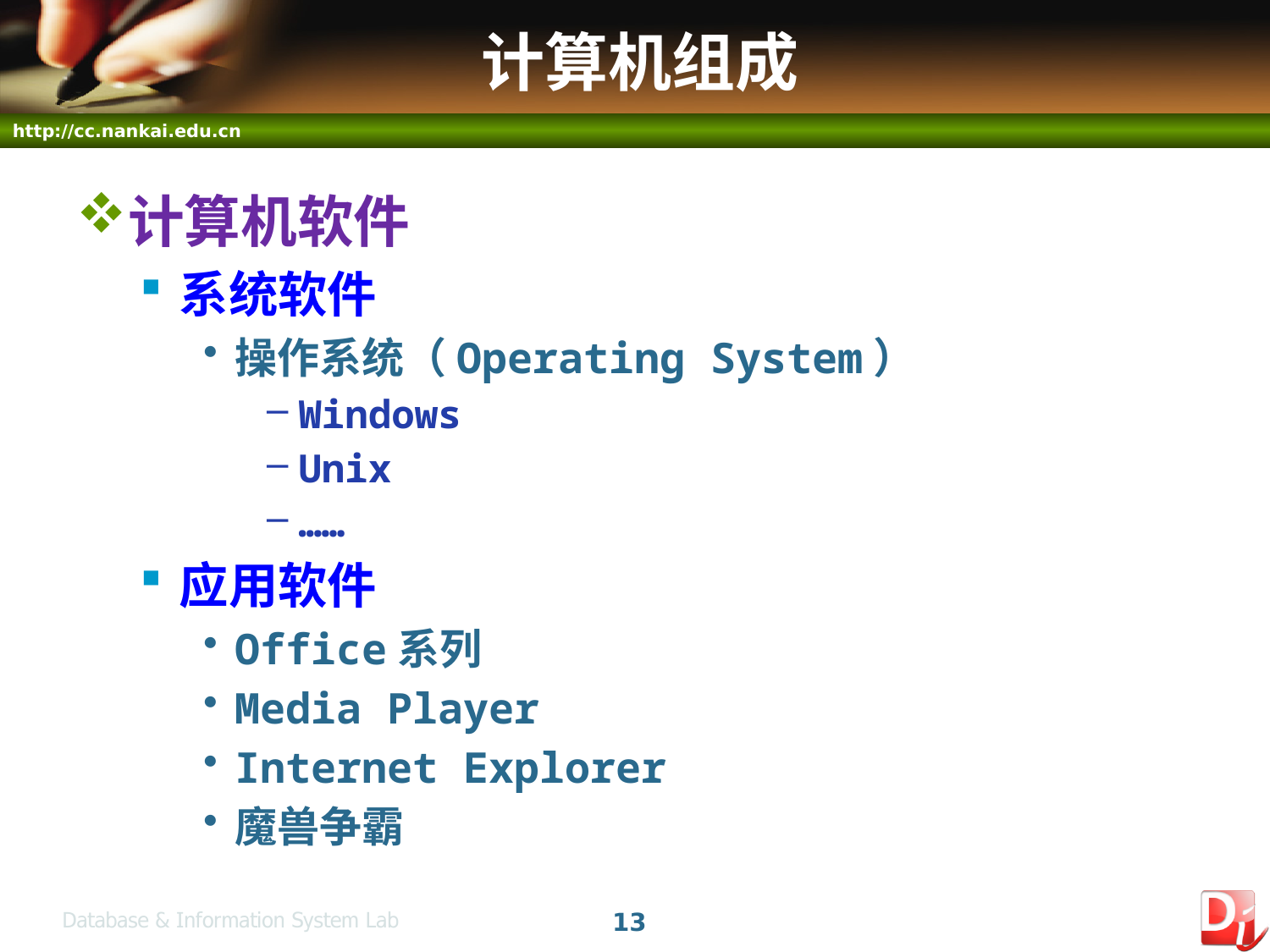

# 计算机组成
计算机软件
系统软件
操作系统（Operating System）
Windows
Unix
……
应用软件
Office系列
Media Player
Internet Explorer
魔兽争霸
13
Database & Information System Lab